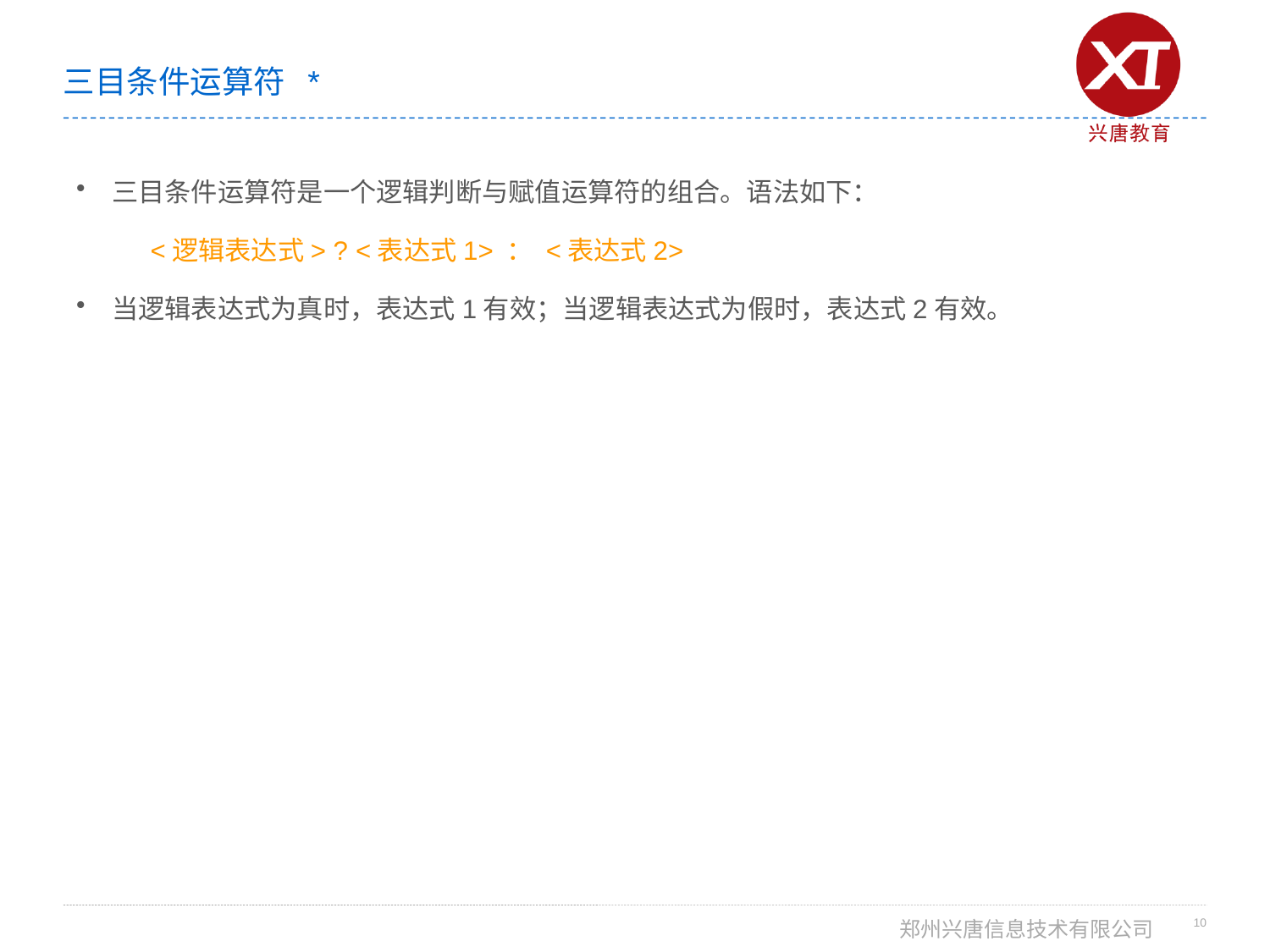

# 三目条件运算符  *
三目条件运算符是一个逻辑判断与赋值运算符的组合。语法如下：
          <逻辑表达式> ? <表达式1> ： <表达式2>
当逻辑表达式为真时，表达式1有效；当逻辑表达式为假时，表达式2有效。

10